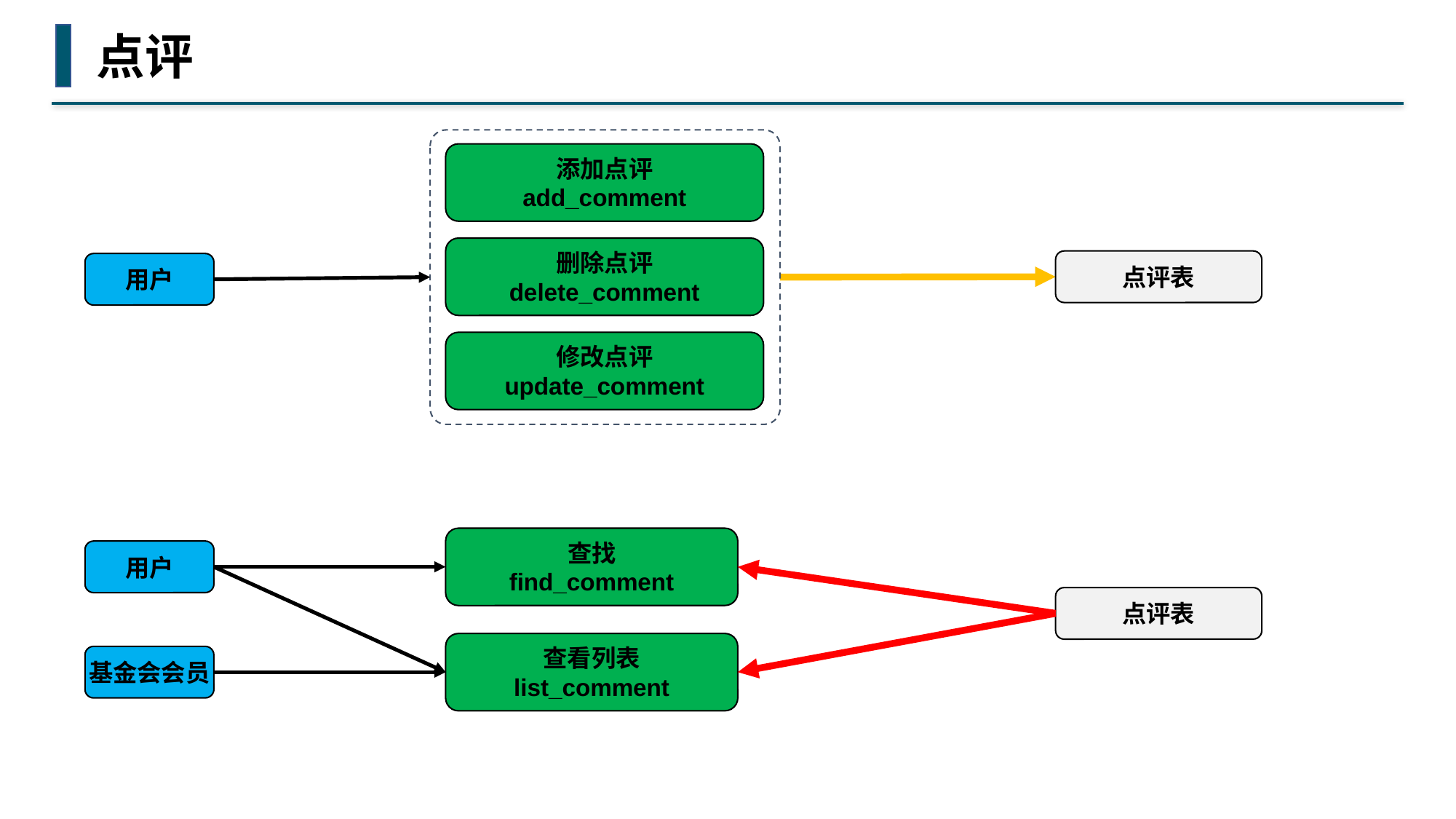

点评

添加点评
add_comment
删除点评
delete_comment
修改点评
update_comment
点评表
用户
查找
find_comment
用户
点评表
查看列表
list_comment
基金会会员